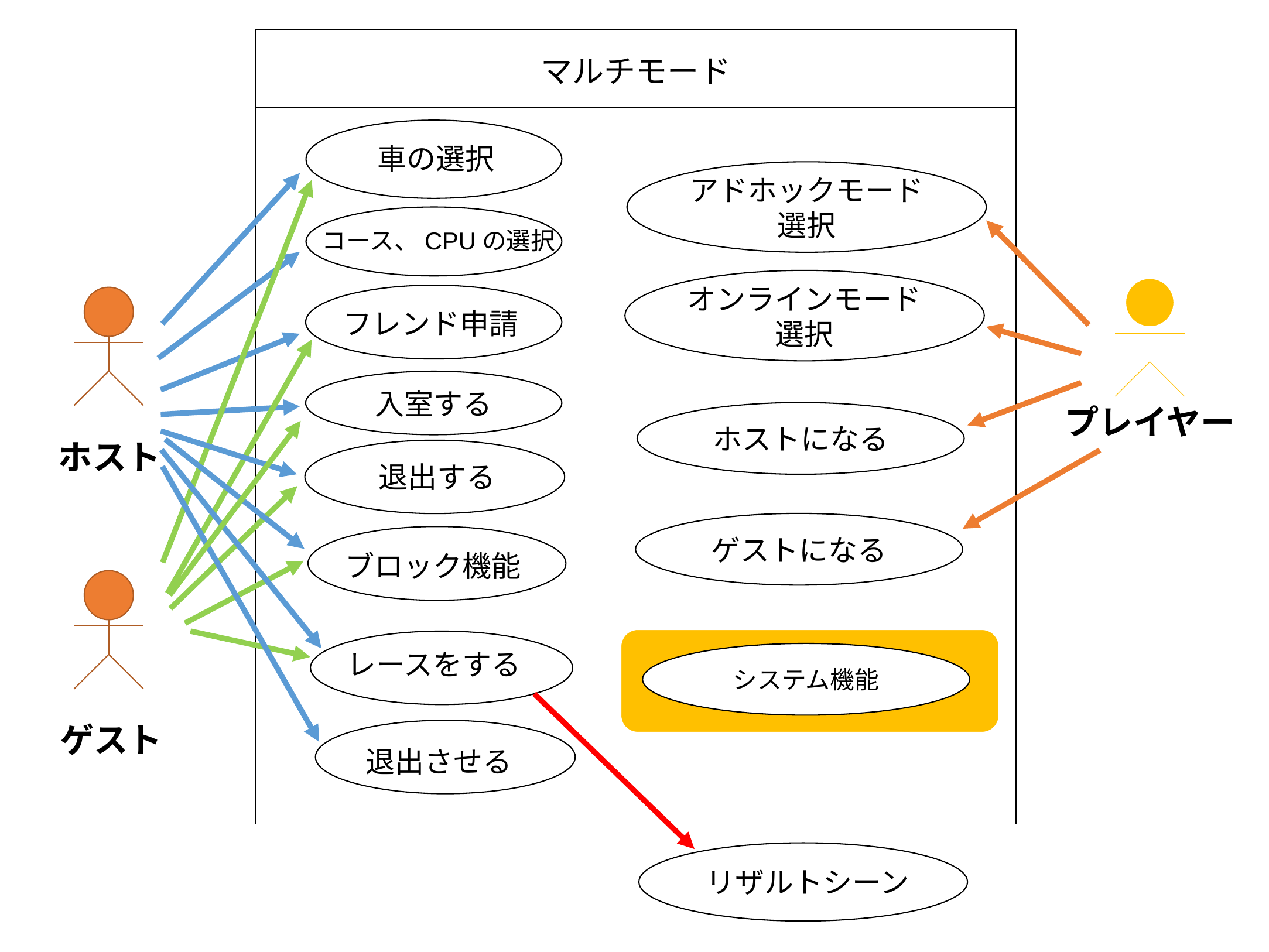

| マルチモード |
| --- |
|  |

車の選択
アドホックモード
選択

コース、CPUの選択
オンラインモード
選択

プレイヤー

フレンド申請
入室する
ホストになる
ホスト

退出する
ゲストになる

ブロック機能

レースをする
システム機能
ゲスト

退出させる

リザルトシーン